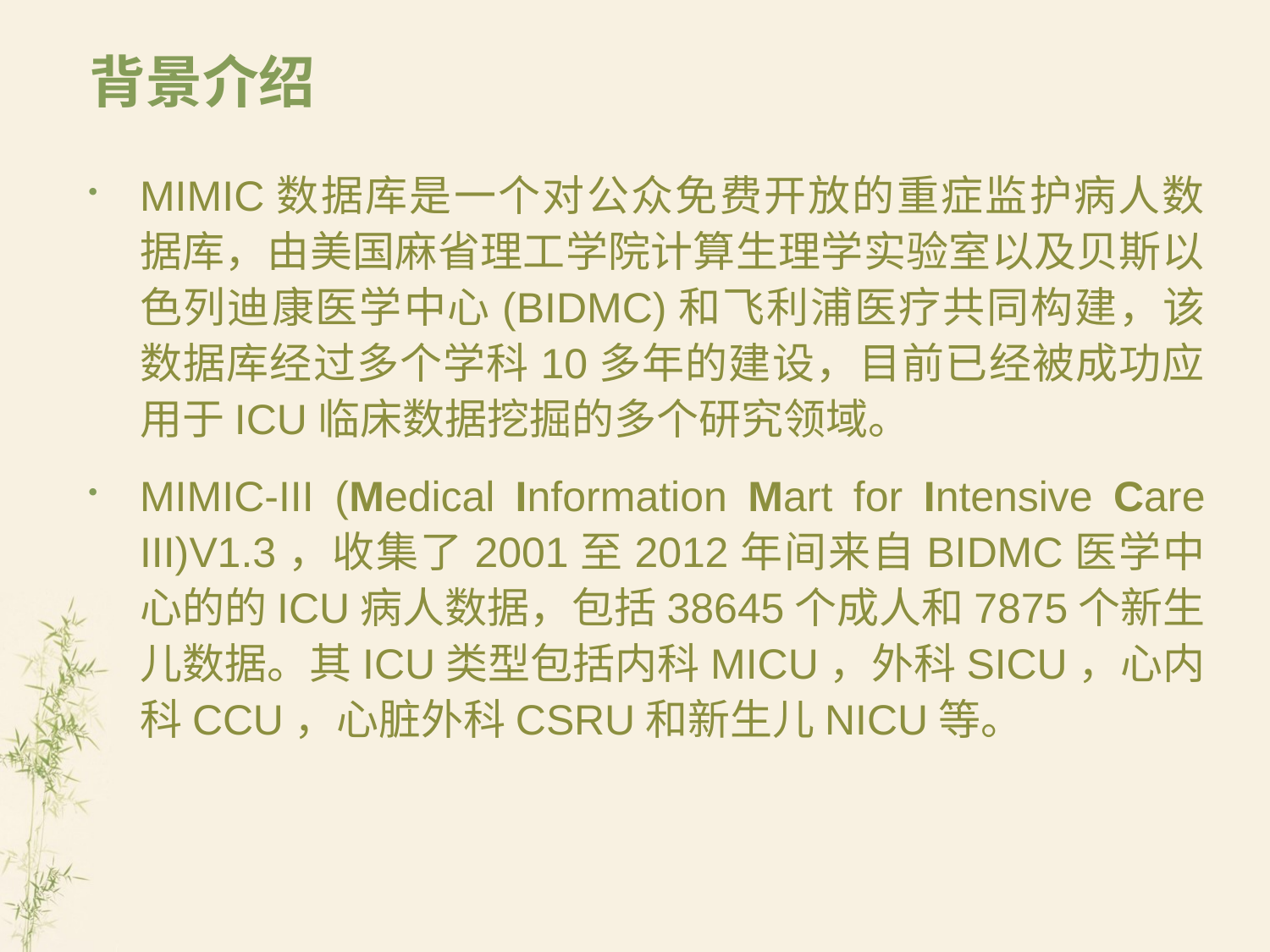

# 背景介绍
MIMIC数据库是一个对公众免费开放的重症监护病人数据库，由美国麻省理工学院计算生理学实验室以及贝斯以色列迪康医学中心(BIDMC)和飞利浦医疗共同构建，该数据库经过多个学科10多年的建设，目前已经被成功应用于ICU临床数据挖掘的多个研究领域。
MIMIC-III (Medical Information Mart for Intensive Care III)V1.3，收集了2001至2012年间来自BIDMC医学中心的的ICU病人数据，包括38645个成人和7875个新生儿数据。其ICU类型包括内科MICU，外科SICU，心内科CCU，心脏外科CSRU和新生儿NICU等。